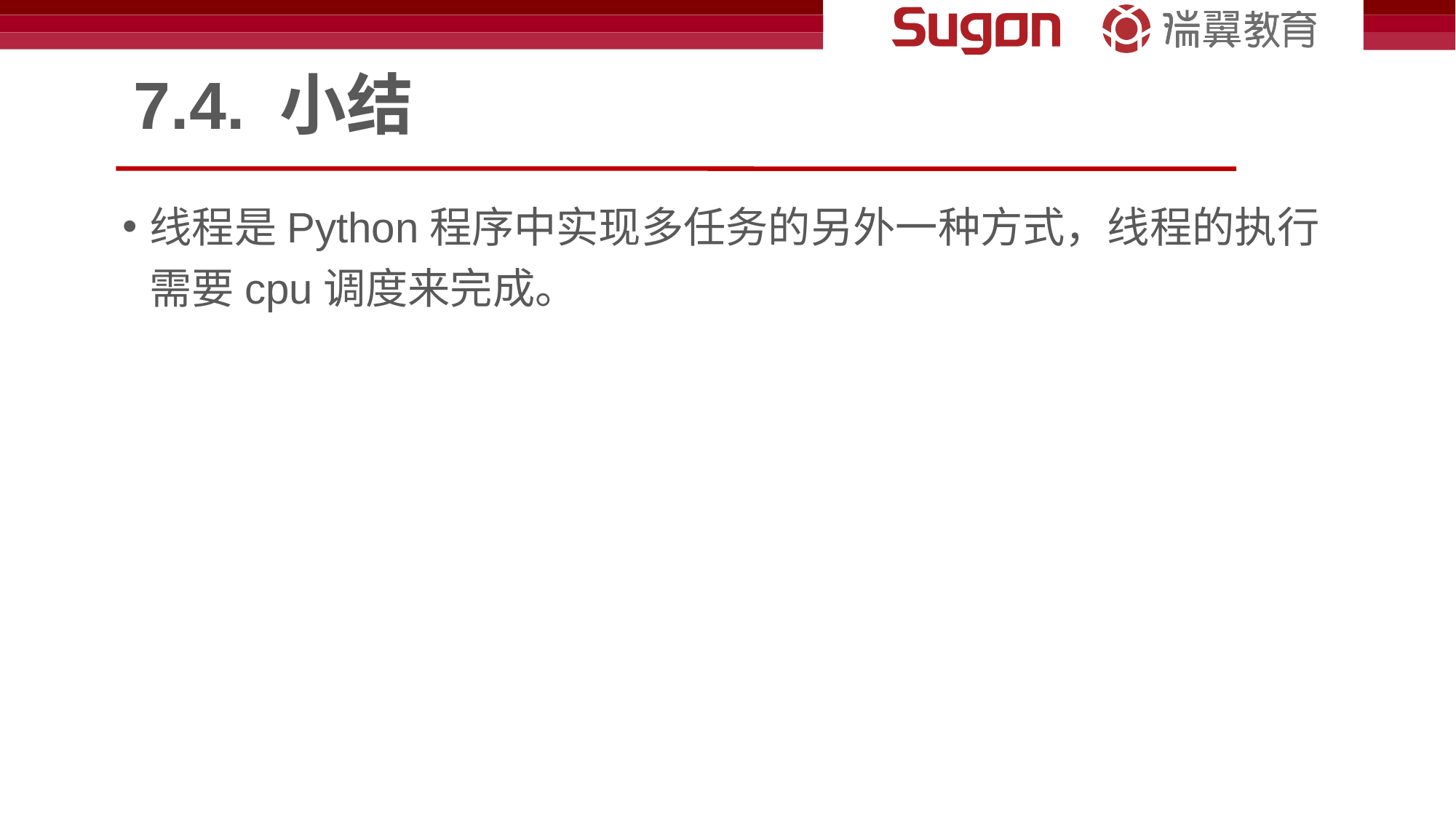

# 7.4. 小结
线程是Python程序中实现多任务的另外一种方式，线程的执行需要cpu调度来完成。